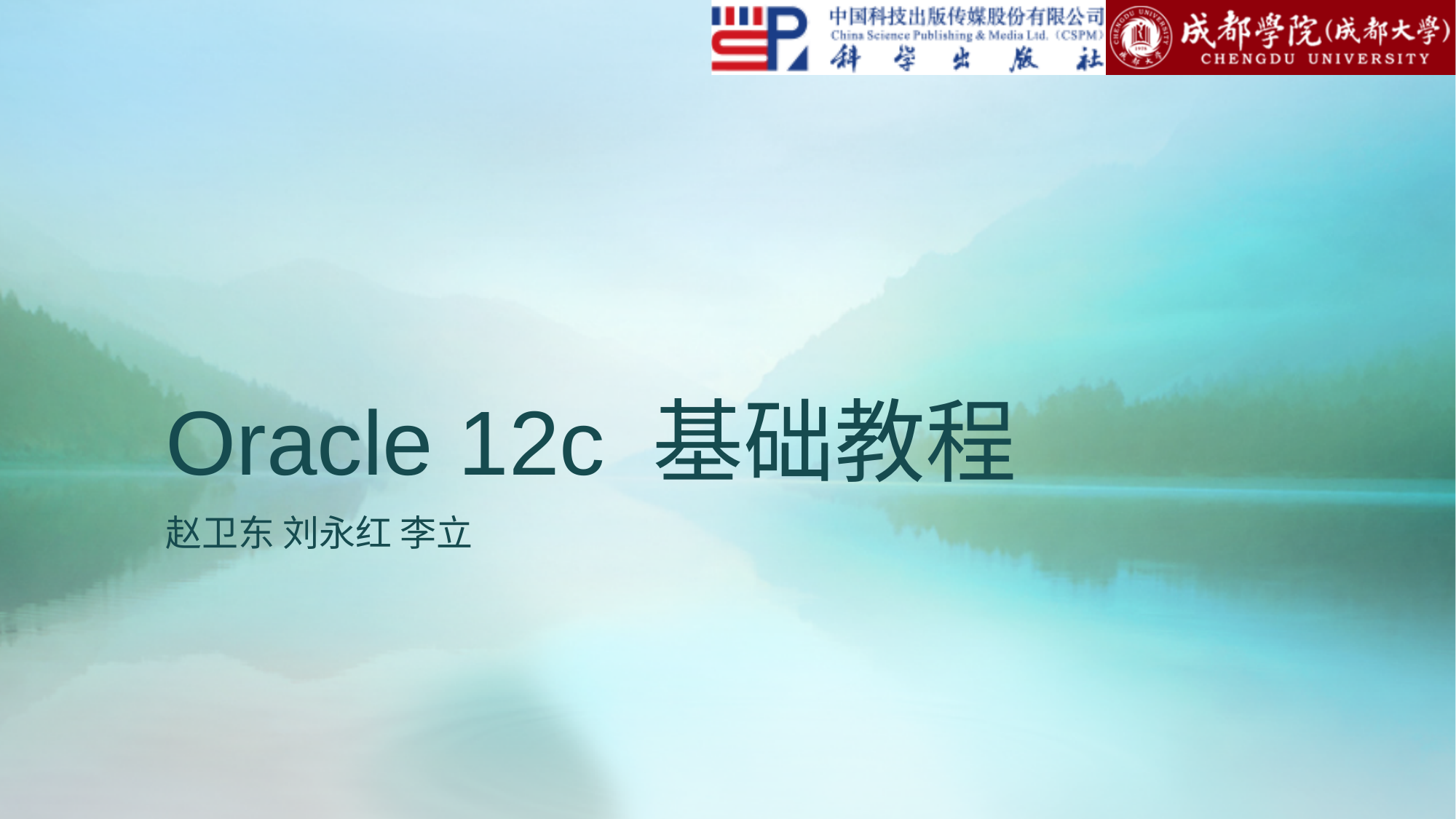

# Oracle 12c 基础教程
赵卫东 刘永红 李立